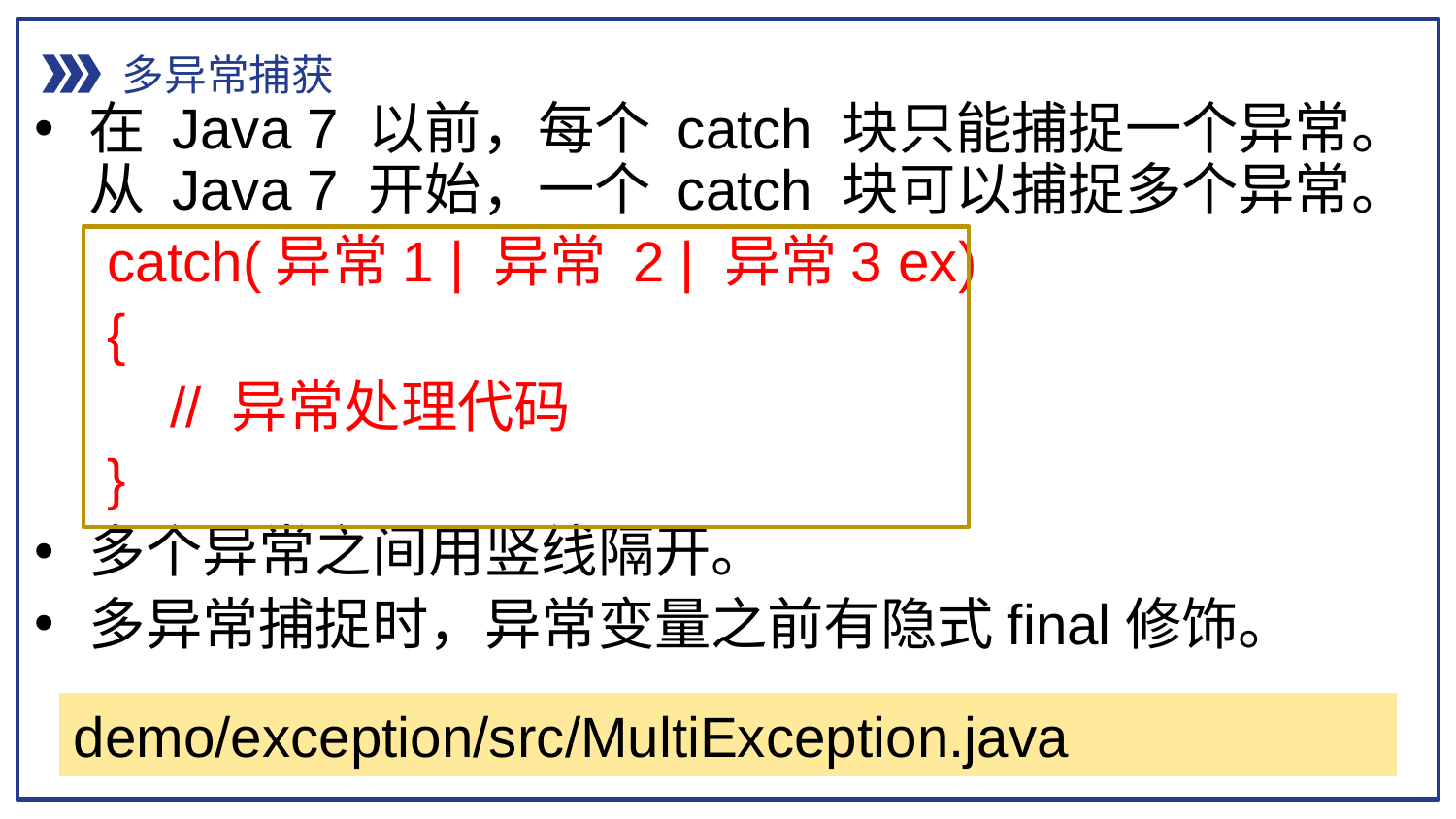

多异常捕获

在 Java 7 以前，每个 catch 块只能捕捉一个异常。从 Java 7 开始，一个 catch 块可以捕捉多个异常。
catch(异常1 | 异常 2 | 异常3 ex)
{
    // 异常处理代码
}
多个异常之间用竖线隔开。
多异常捕捉时，异常变量之前有隐式final修饰。

demo/exception/src/MultiException.java